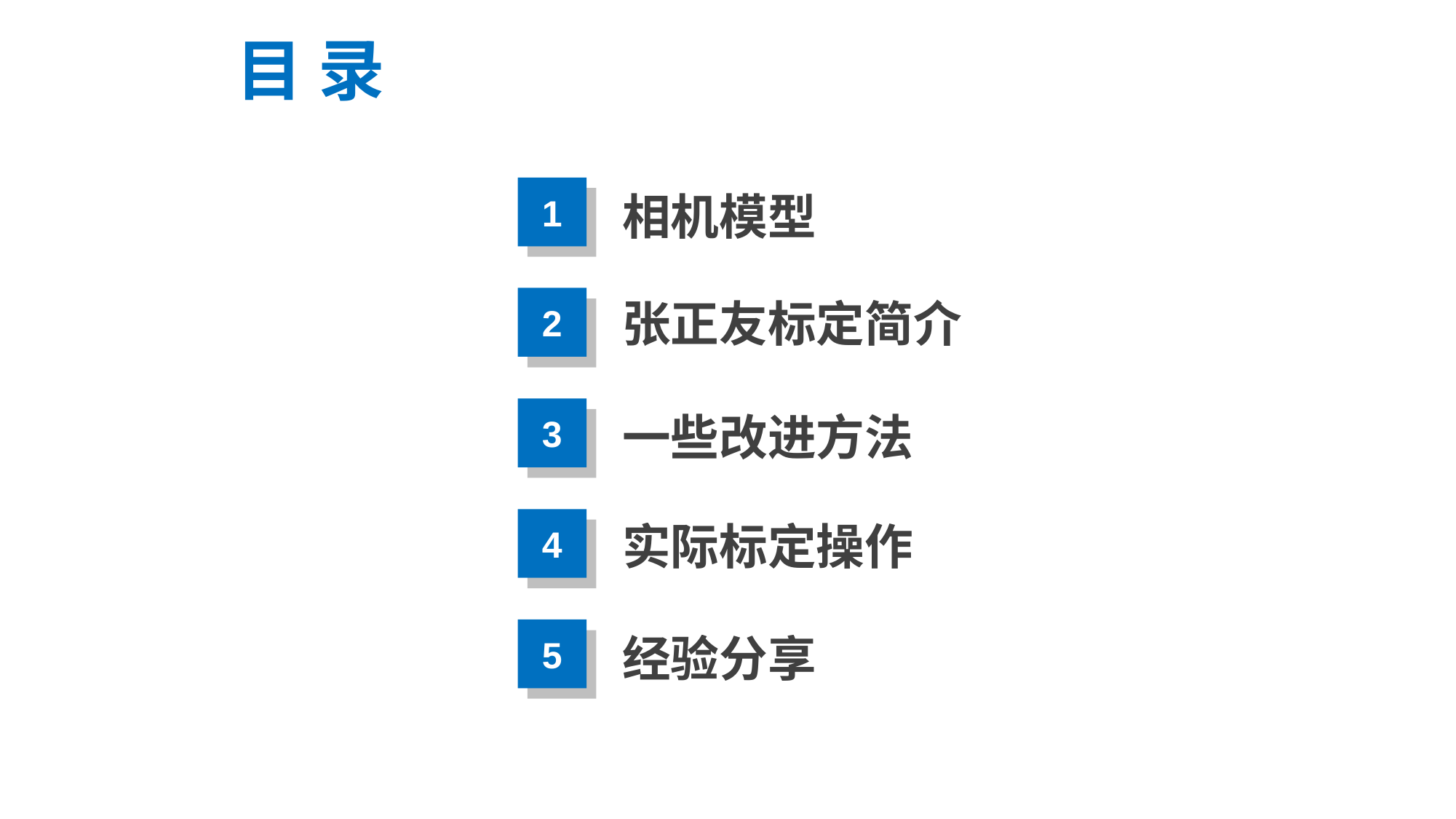

目 录
1
相机模型

张正友标定简介
2

3
一些改进方法

4
实际标定操作

5
经验分享